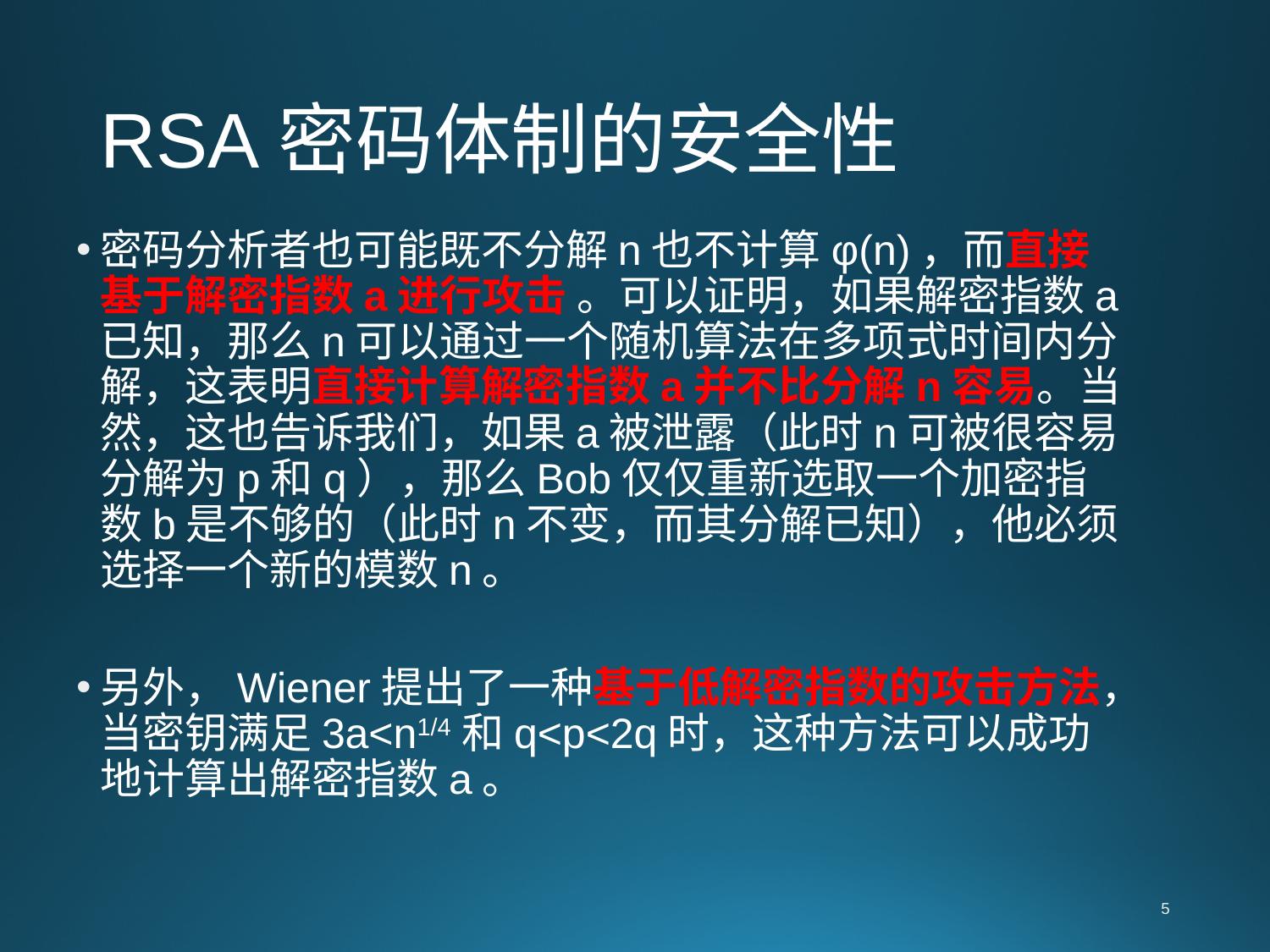

# RSA密码体制的安全性
密码分析者也可能既不分解n也不计算φ(n)，而直接基于解密指数a进行攻击 。可以证明，如果解密指数a已知，那么n可以通过一个随机算法在多项式时间内分解，这表明直接计算解密指数a并不比分解n容易。当然，这也告诉我们，如果a被泄露（此时n可被很容易分解为p和q），那么Bob仅仅重新选取一个加密指数b是不够的（此时n不变，而其分解已知），他必须选择一个新的模数n。

另外，Wiener提出了一种基于低解密指数的攻击方法，当密钥满足3a<n1/4和q<p<2q时，这种方法可以成功地计算出解密指数a。

5